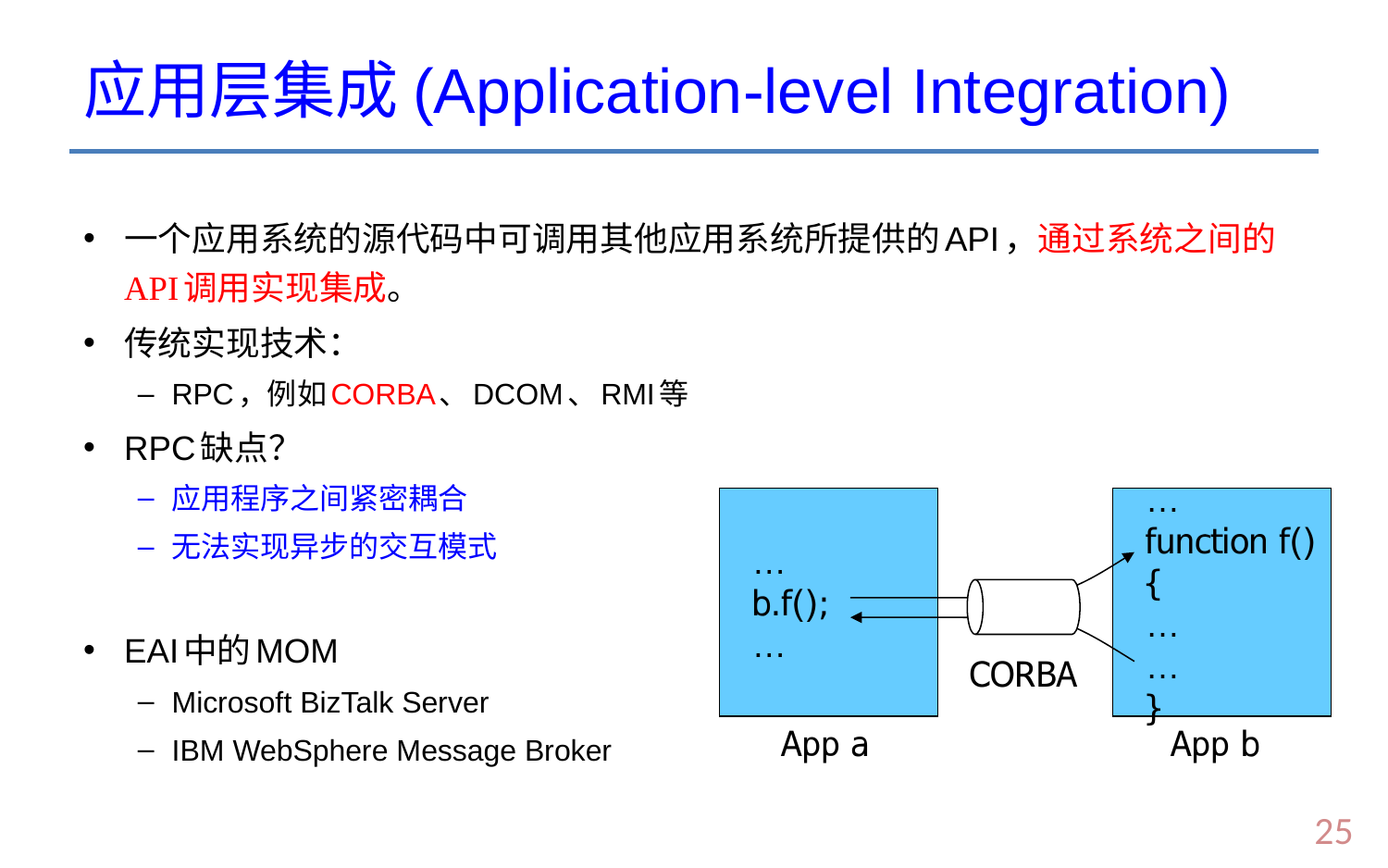

# 应用层集成(Application-level Integration)
一个应用系统的源代码中可调用其他应用系统所提供的API，通过系统之间的API调用实现集成。
传统实现技术：
RPC，例如CORBA、DCOM、RMI等
RPC缺点？
应用程序之间紧密耦合
无法实现异步的交互模式

EAI中的MOM
Microsoft BizTalk Server
IBM WebSphere Message Broker
…
b.f();
…
…
function f()
{
…
…
}

CORBA
App a
App b
25